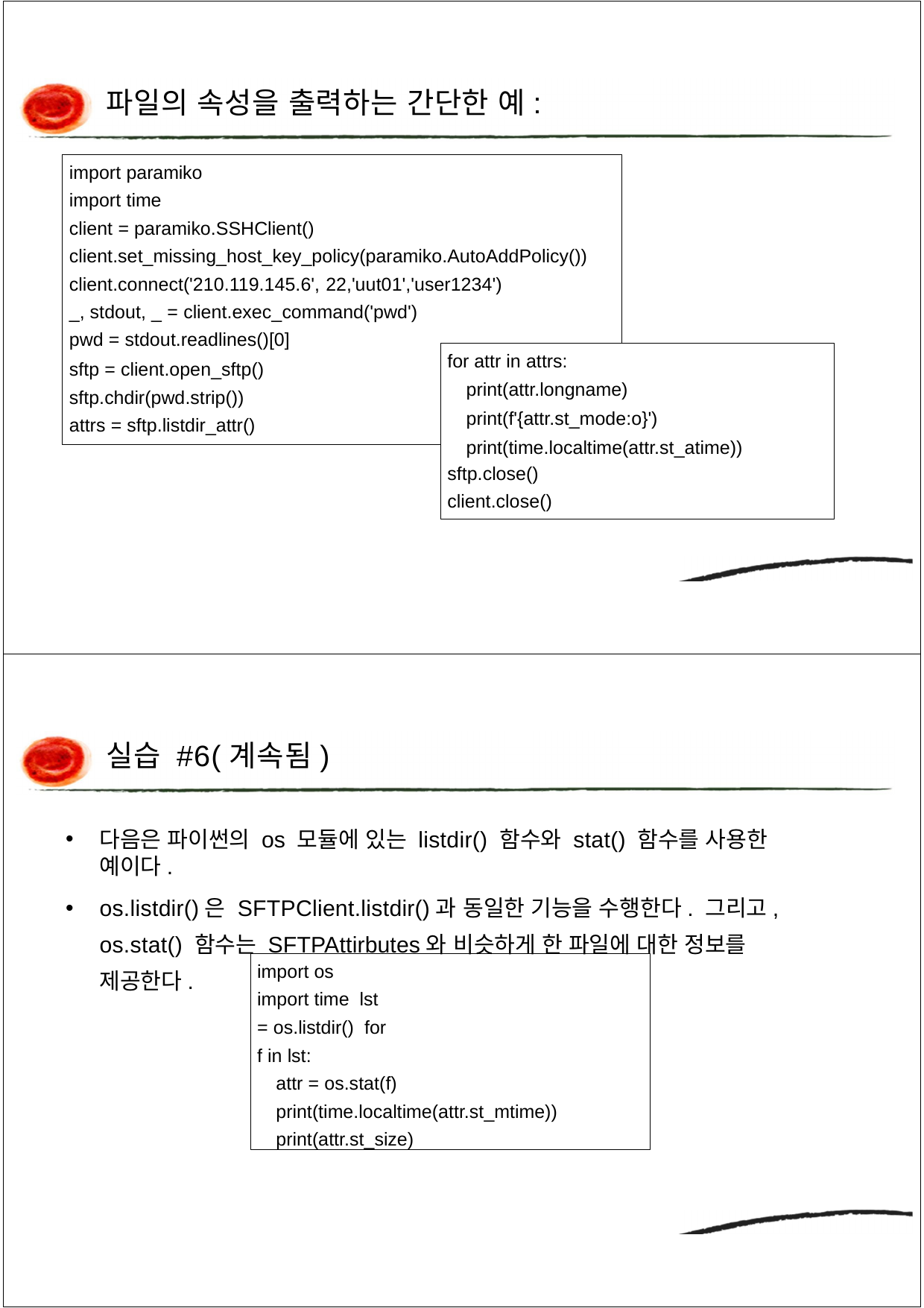

파일의 속성을 출력하는 간단한 예:
import paramiko  import time
client = paramiko.SSHClient()
client.set_missing_host_key_policy(paramiko.AutoAddPolicy()) client.connect('210.119.145.6', 22,'uut01','user1234')
_, stdout, _ = client.exec_command('pwd')  pwd = stdout.readlines()[0]

for attr in attrs:
sftp = client.open_sftp()  sftp.chdir(pwd.strip())  attrs = sftp.listdir_attr()
print(attr.longname)
print(f'{attr.st_mode:o}')
print(time.localtime(attr.st_atime))
sftp.close()  client.close()

실습 #6(계속됨)

다음은 파이썬의 os 모듈에 있는 listdir() 함수와 stat() 함수를 사용한 예이다.
os.listdir()은 SFTPClient.listdir()과 동일한 기능을 수행한다. 그리고,  os.stat() 함수는 SFTPAttirbutes와 비슷하게 한 파일에 대한 정보를 제공한다.
import os  import time  lst = os.listdir()  for f in lst:
attr = os.stat(f)
print(time.localtime(attr.st_mtime))
print(attr.st_size)